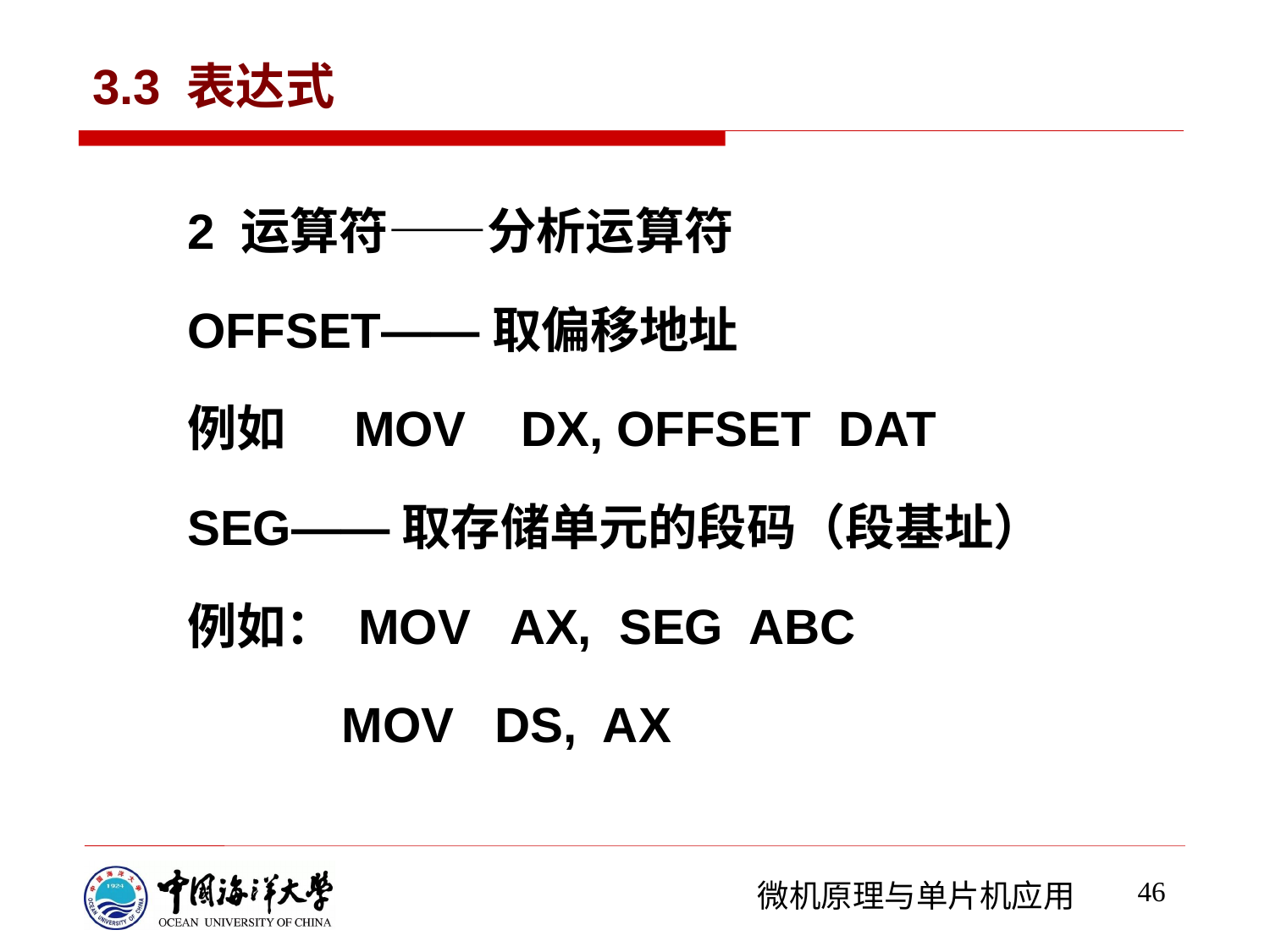

# 3.3 表达式
2 运算符——分析运算符
OFFSET——取偏移地址
例如     MOV    DX, OFFSET  DAT
SEG——取存储单元的段码（段基址）
例如： MOV   AX,  SEG  ABC
	  MOV   DS,  AX
46